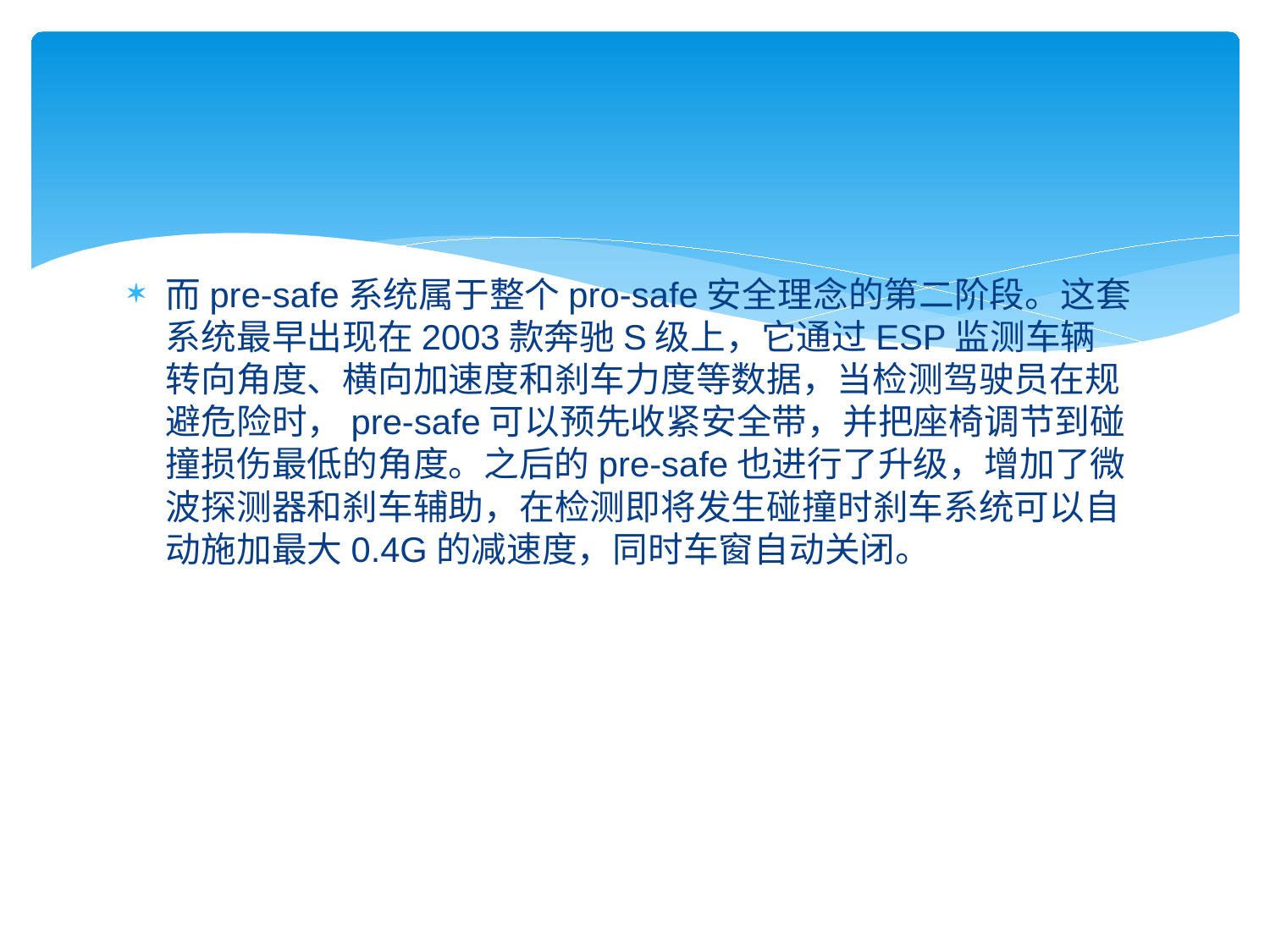

#
而pre-safe系统属于整个pro-safe安全理念的第二阶段。这套系统最早出现在2003款奔驰S级上，它通过ESP监测车辆转向角度、横向加速度和刹车力度等数据，当检测驾驶员在规避危险时，pre-safe可以预先收紧安全带，并把座椅调节到碰撞损伤最低的角度。之后的pre-safe也进行了升级，增加了微波探测器和刹车辅助，在检测即将发生碰撞时刹车系统可以自动施加最大0.4G的减速度，同时车窗自动关闭。